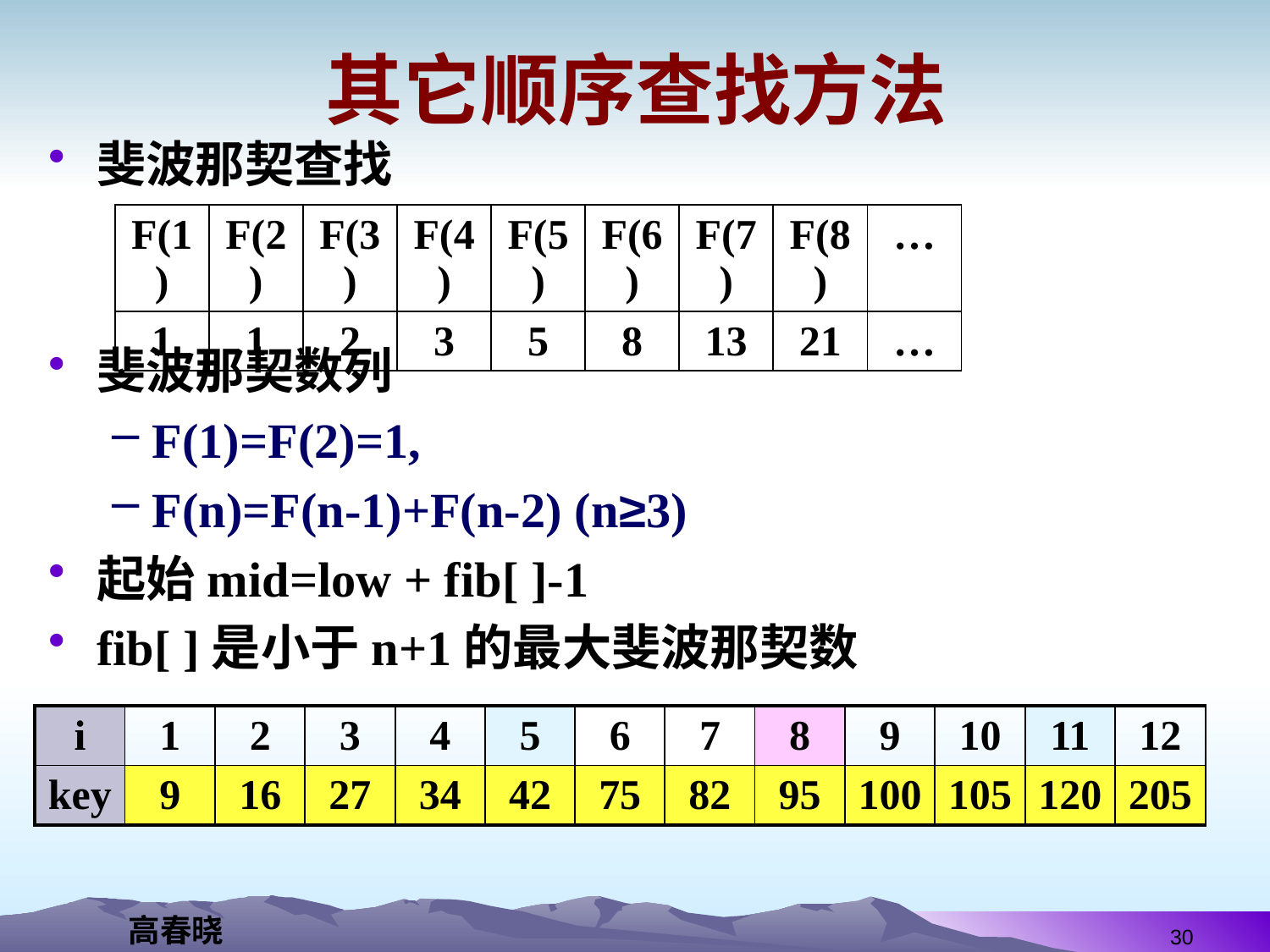

# 其它顺序查找方法
斐波那契查找

斐波那契数列
F(1)=F(2)=1,
F(n)=F(n-1)+F(n-2) (n≥3)
起始mid=low + fib[ ]-1
fib[ ]是小于n+1的最大斐波那契数
| F(1) | F(2) | F(3) | F(4) | F(5) | F(6) | F(7) | F(8) | … |
| --- | --- | --- | --- | --- | --- | --- | --- | --- |
| 1 | 1 | 2 | 3 | 5 | 8 | 13 | 21 | … |
| i | 1 | 2 | 3 | 4 | 5 | 6 | 7 | 8 | 9 | 10 | 11 | 12 |
| --- | --- | --- | --- | --- | --- | --- | --- | --- | --- | --- | --- | --- |
| key | 9 | 16 | 27 | 34 | 42 | 75 | 82 | 95 | 100 | 105 | 120 | 205 |
30